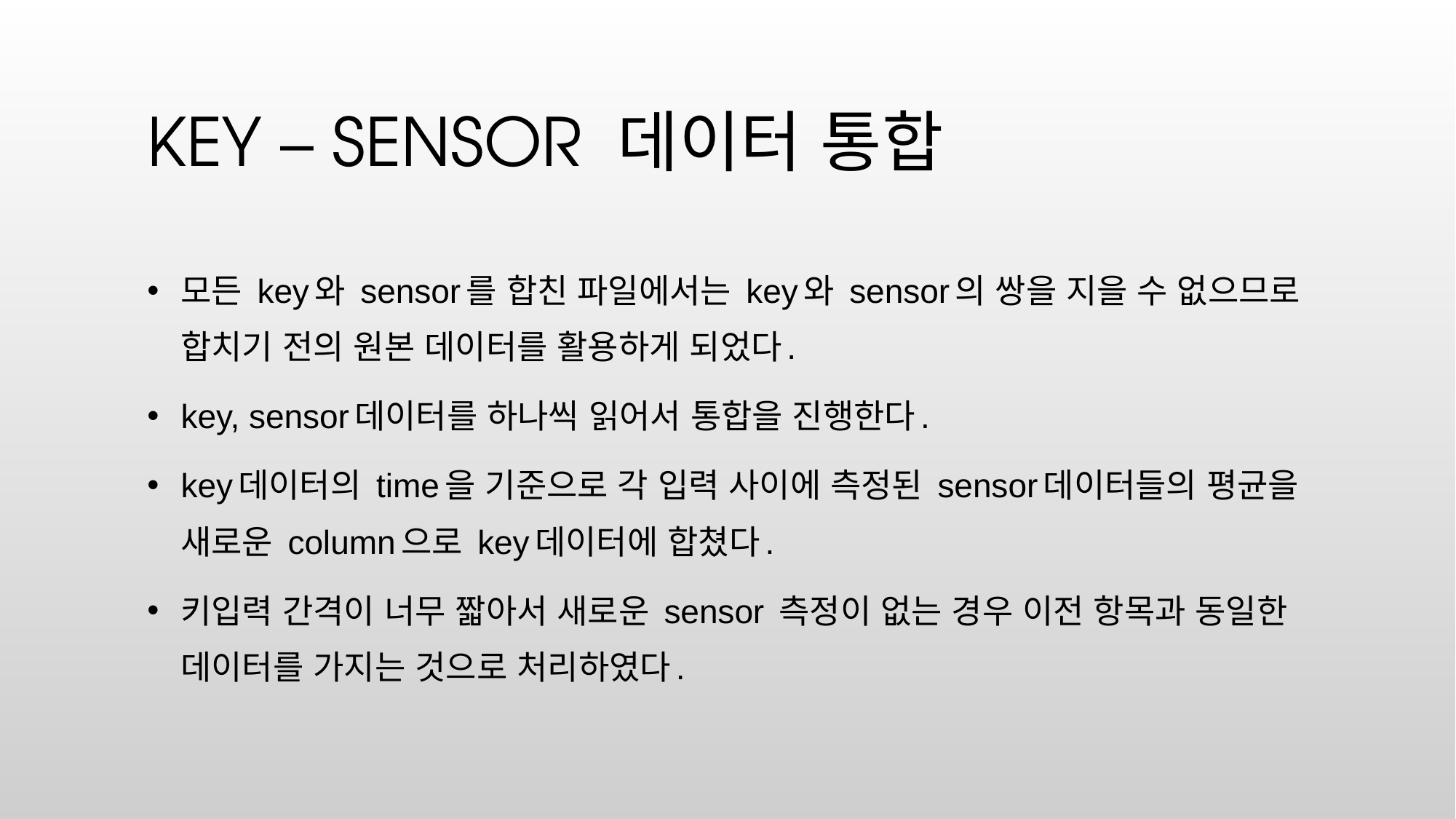

# Key – Sensor 데이터 통합
모든 key와 sensor를 합친 파일에서는 key와 sensor의 쌍을 지을 수 없으므로 합치기 전의 원본 데이터를 활용하게 되었다.
key, sensor데이터를 하나씩 읽어서 통합을 진행한다.
key데이터의 time을 기준으로 각 입력 사이에 측정된 sensor데이터들의 평균을 새로운 column으로 key데이터에 합쳤다.
키입력 간격이 너무 짧아서 새로운 sensor 측정이 없는 경우 이전 항목과 동일한 데이터를 가지는 것으로 처리하였다.